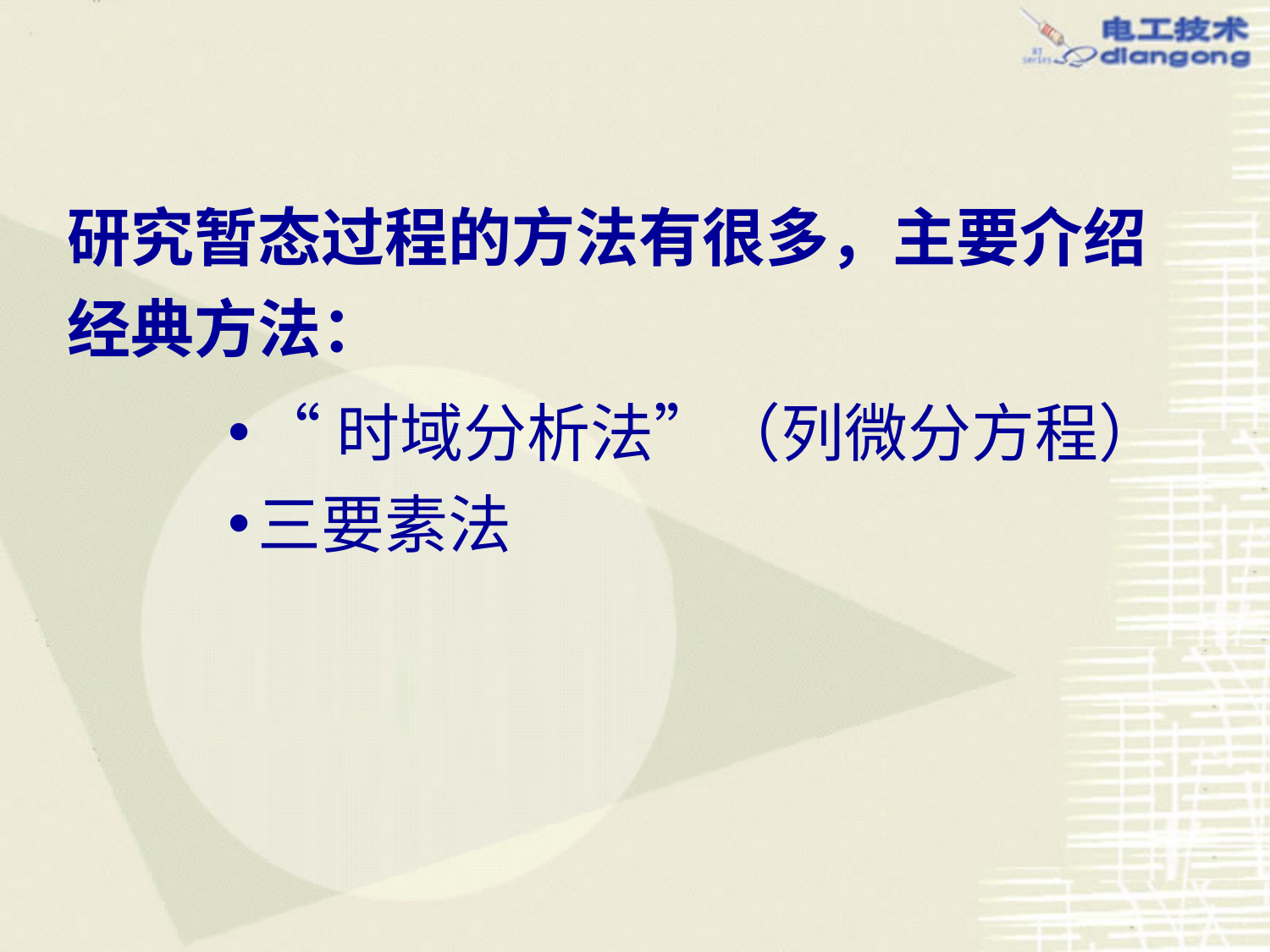

研究暂态过程的方法有很多，主要介绍经典方法：

“时域分析法”（列微分方程）
三要素法